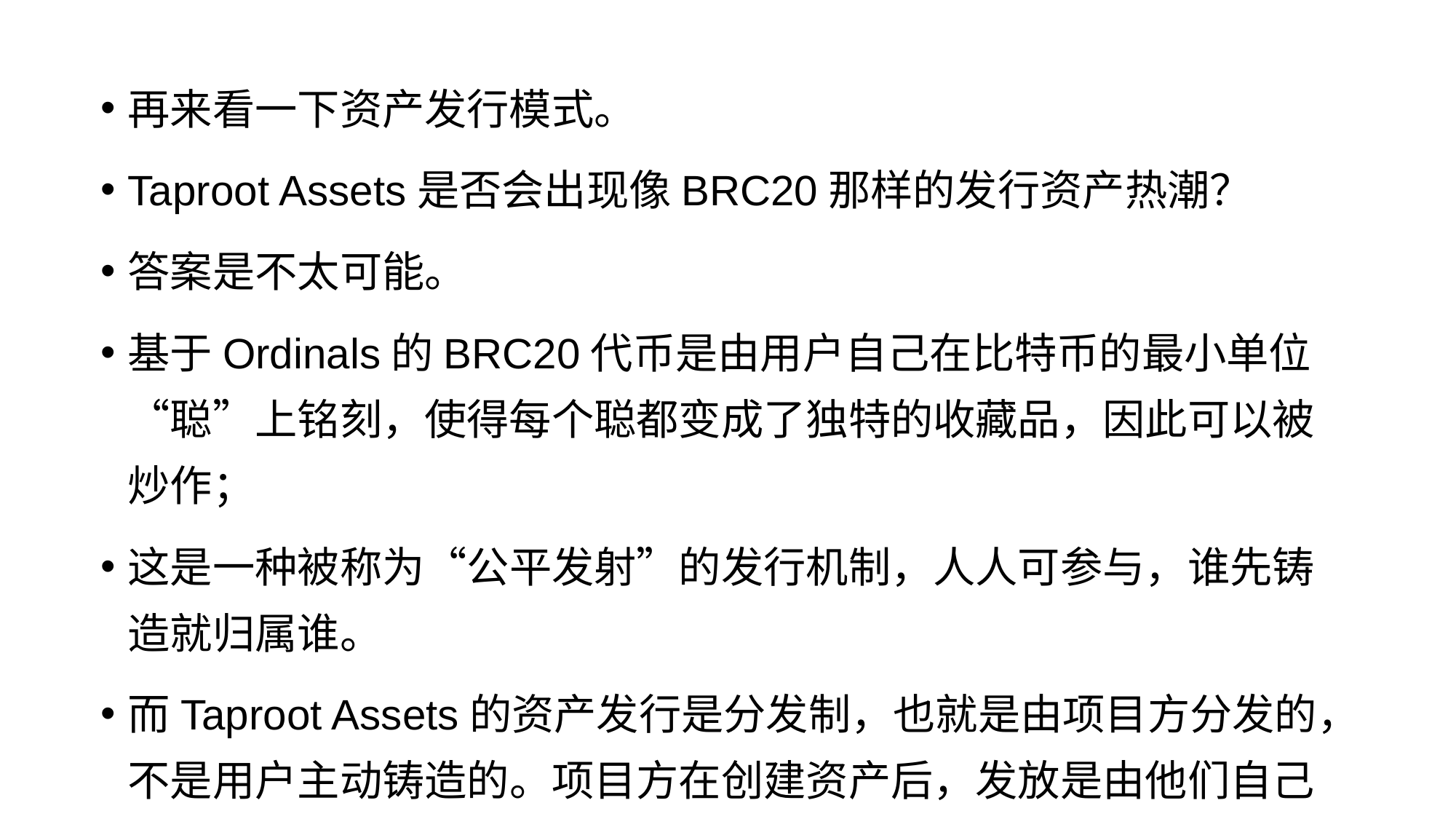

再来看一下资产发行模式。
Taproot Assets是否会出现像BRC20那样的发行资产热潮？
答案是不太可能。
基于Ordinals的BRC20代币是由用户自己在比特币的最小单位“聪”上铭刻，使得每个聪都变成了独特的收藏品，因此可以被炒作；
这是一种被称为“公平发射”的发行机制，人人可参与，谁先铸造就归属谁。
而Taproot Assets的资产发行是分发制，也就是由项目方分发的，不是用户主动铸造的。项目方在创建资产后，发放是由他们自己控制的，因此分发方式是另外的一个问题。
Taproot Assets更多的是需要有背书的人去发行资产，资产从创建、分发、流通和管理非常考验项目方的运作能力，所以可以说它是面向机构的协议。